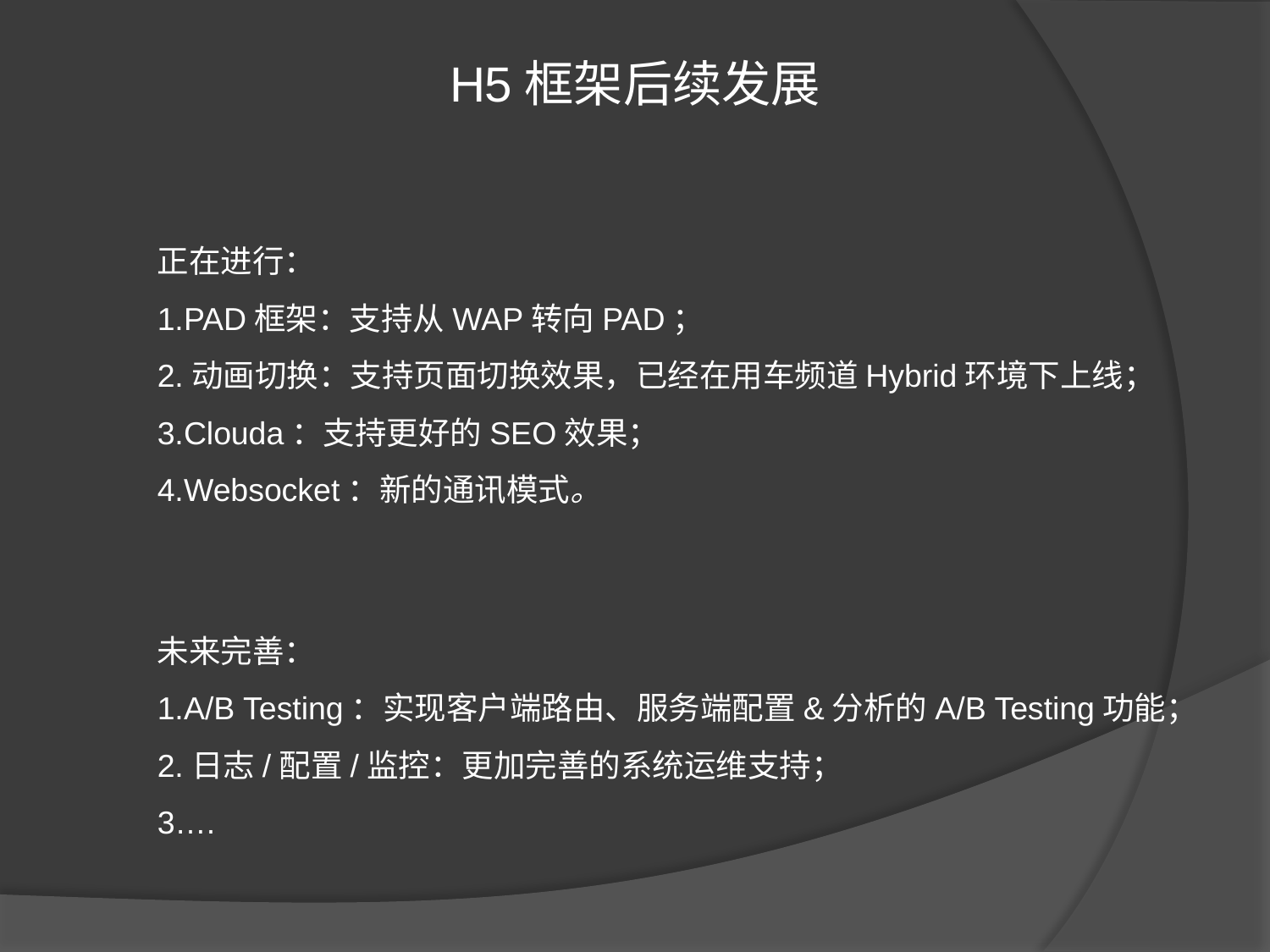

H5框架后续发展
正在进行：
1.PAD框架：支持从WAP转向PAD；
2.动画切换：支持页面切换效果，已经在用车频道Hybrid环境下上线；
3.Clouda：支持更好的SEO效果；
4.Websocket：新的通讯模式。
未来完善：
1.A/B Testing：实现客户端路由、服务端配置&分析的A/B Testing功能；
2.日志/配置/监控：更加完善的系统运维支持；
3….